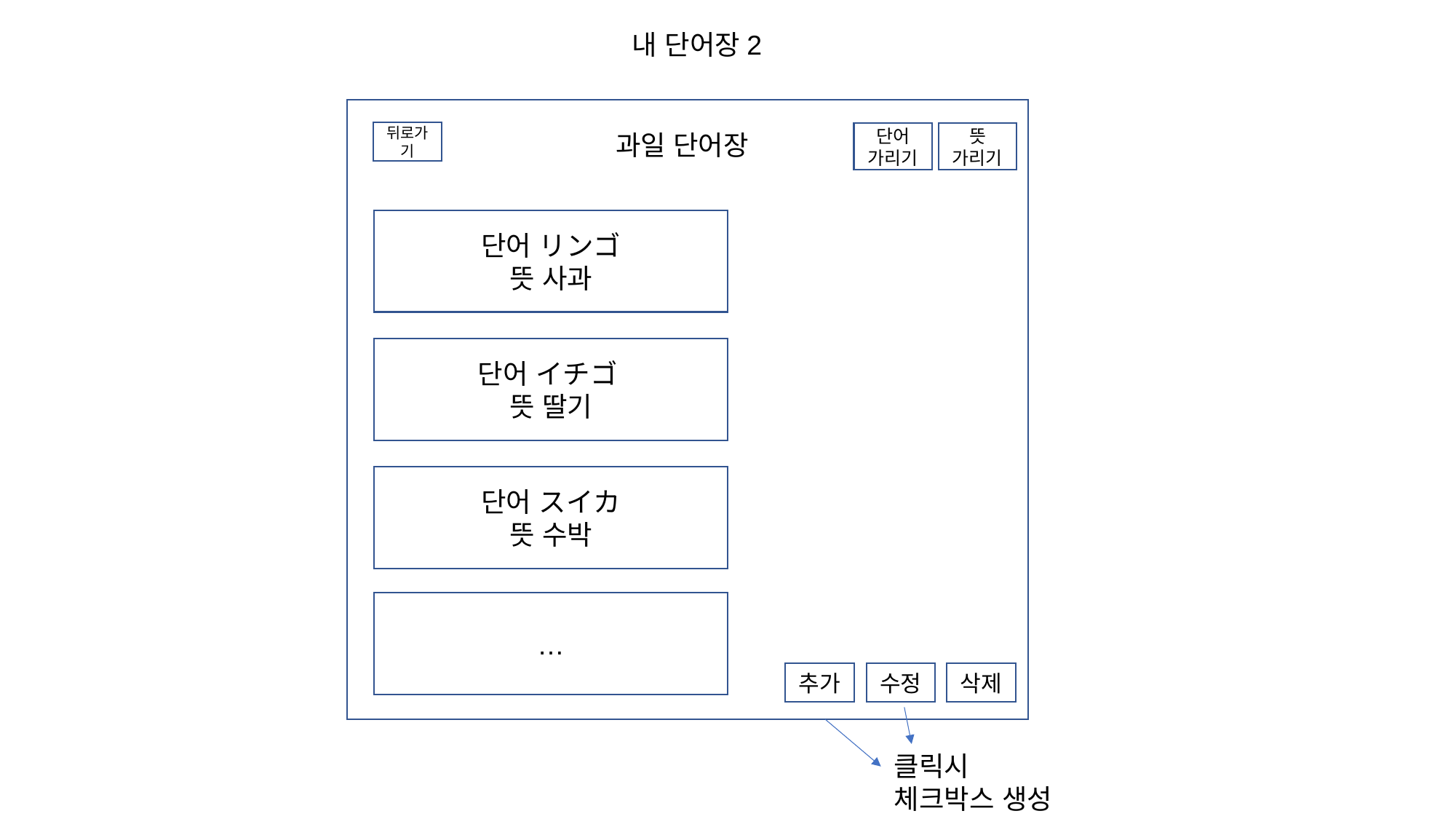

내 단어장2

뒤로가기
과일 단어장

뜻 가리기
단어 가리기
단어 リンゴ
뜻 사과
단어 イチゴ
뜻 딸기
단어 スイカ
뜻 수박
…
추가
수정
삭제
클릭시 체크박스 생성